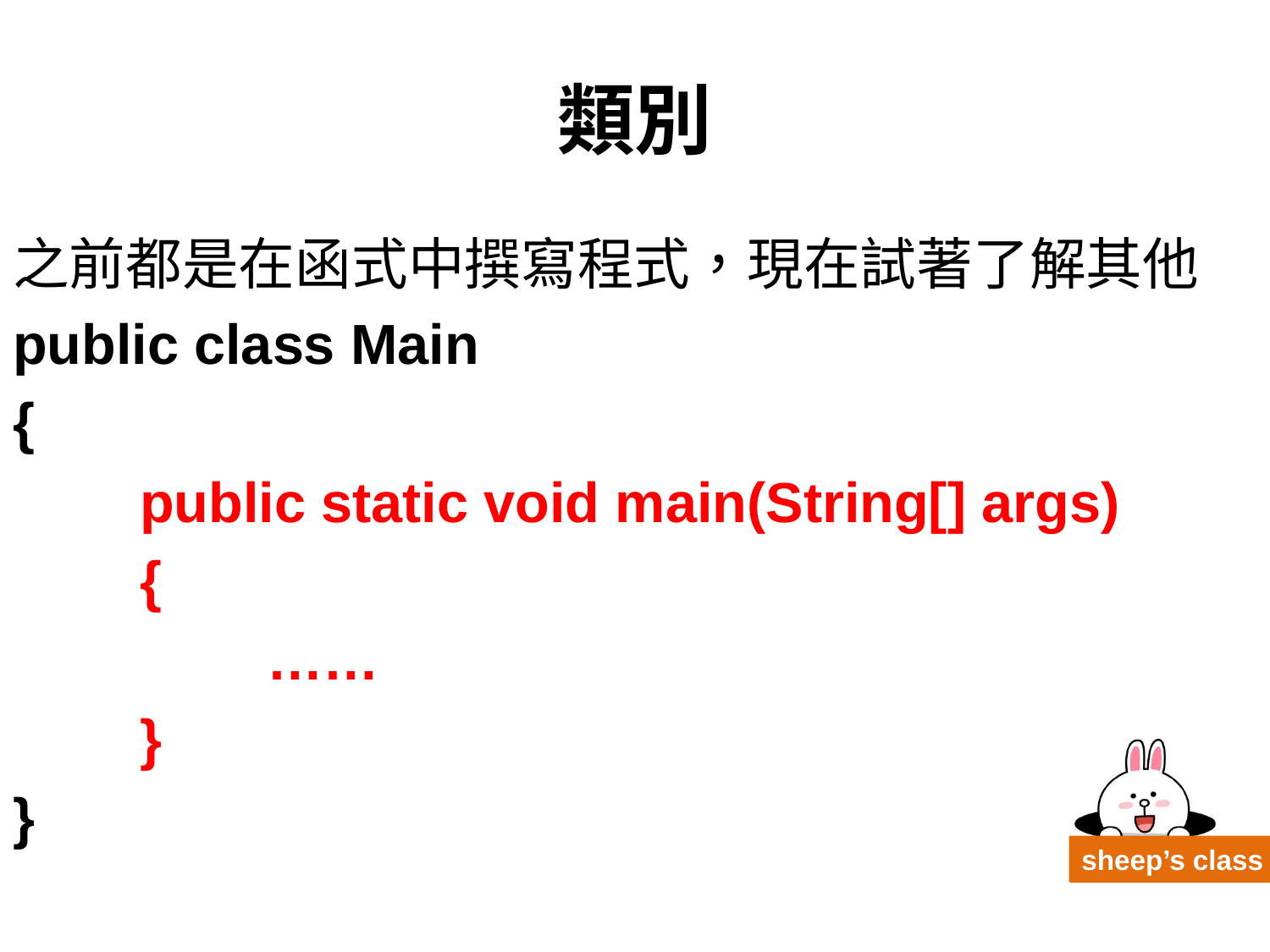

# 類別
之前都是在函式中撰寫程式，現在試著了解其他
public class Main
{
	public static void main(String[] args)
	{
		……
	}
}